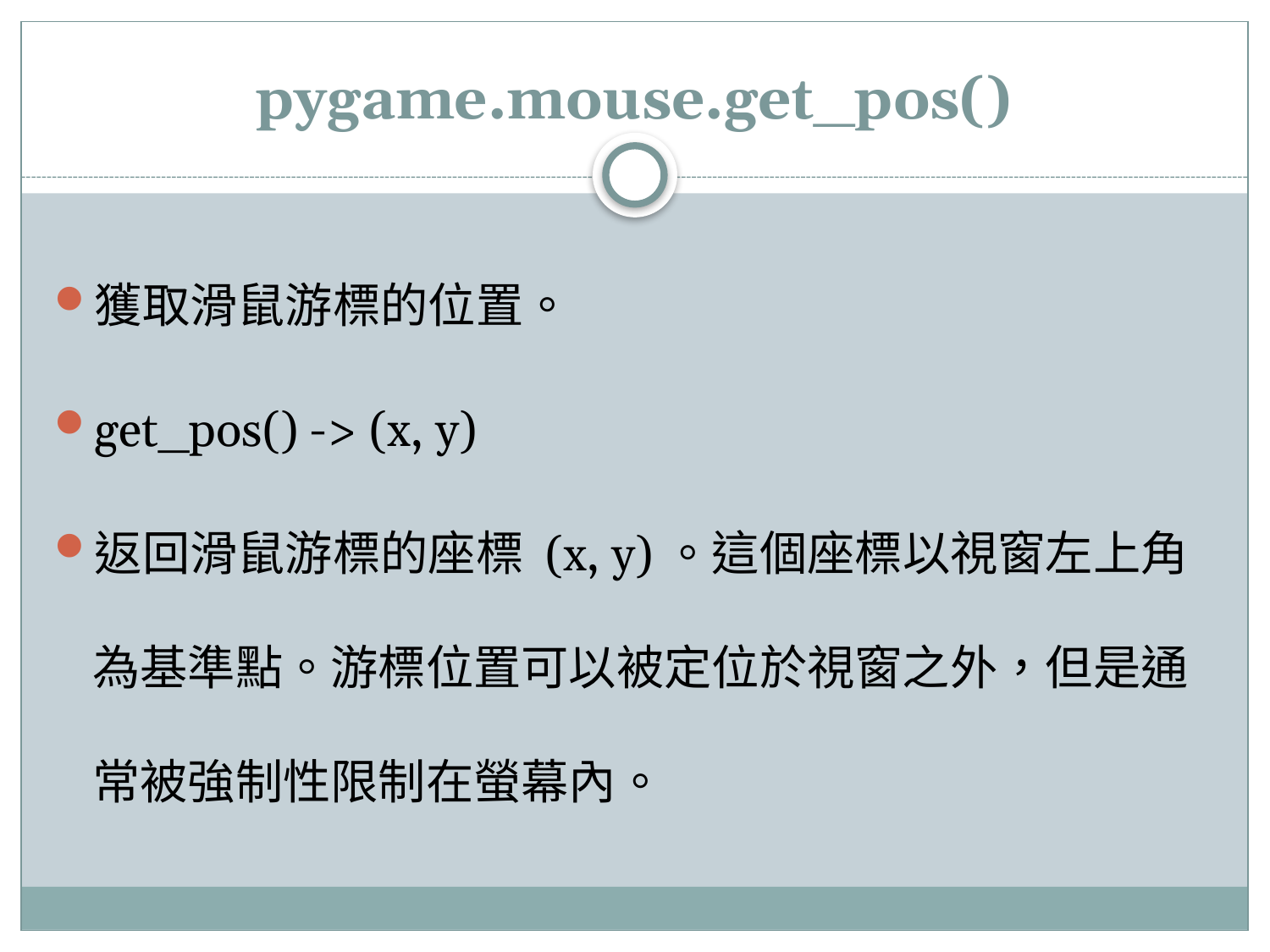

# pygame.mouse.get_pos()
獲取滑鼠游標的位置。
get_pos() -> (x, y)
返回滑鼠游標的座標 (x, y)。這個座標以視窗左上角為基準點。游標位置可以被定位於視窗之外，但是通常被強制性限制在螢幕內。